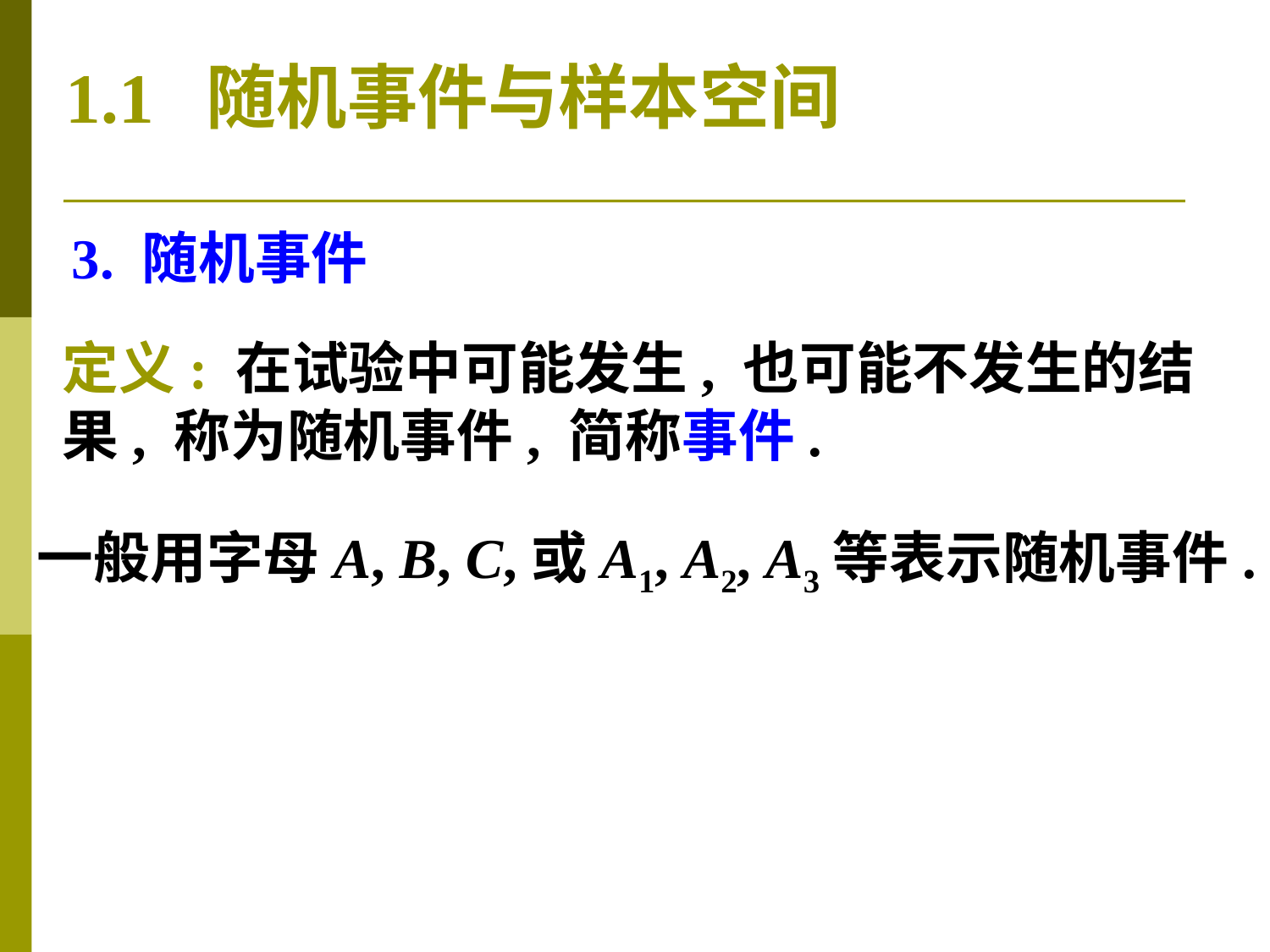

1.1  随机事件与样本空间
3. 随机事件
定义: 在试验中可能发生, 也可能不发生的结
果, 称为随机事件, 简称事件.
一般用字母A, B, C,或A1, A2, A3等表示随机事件.